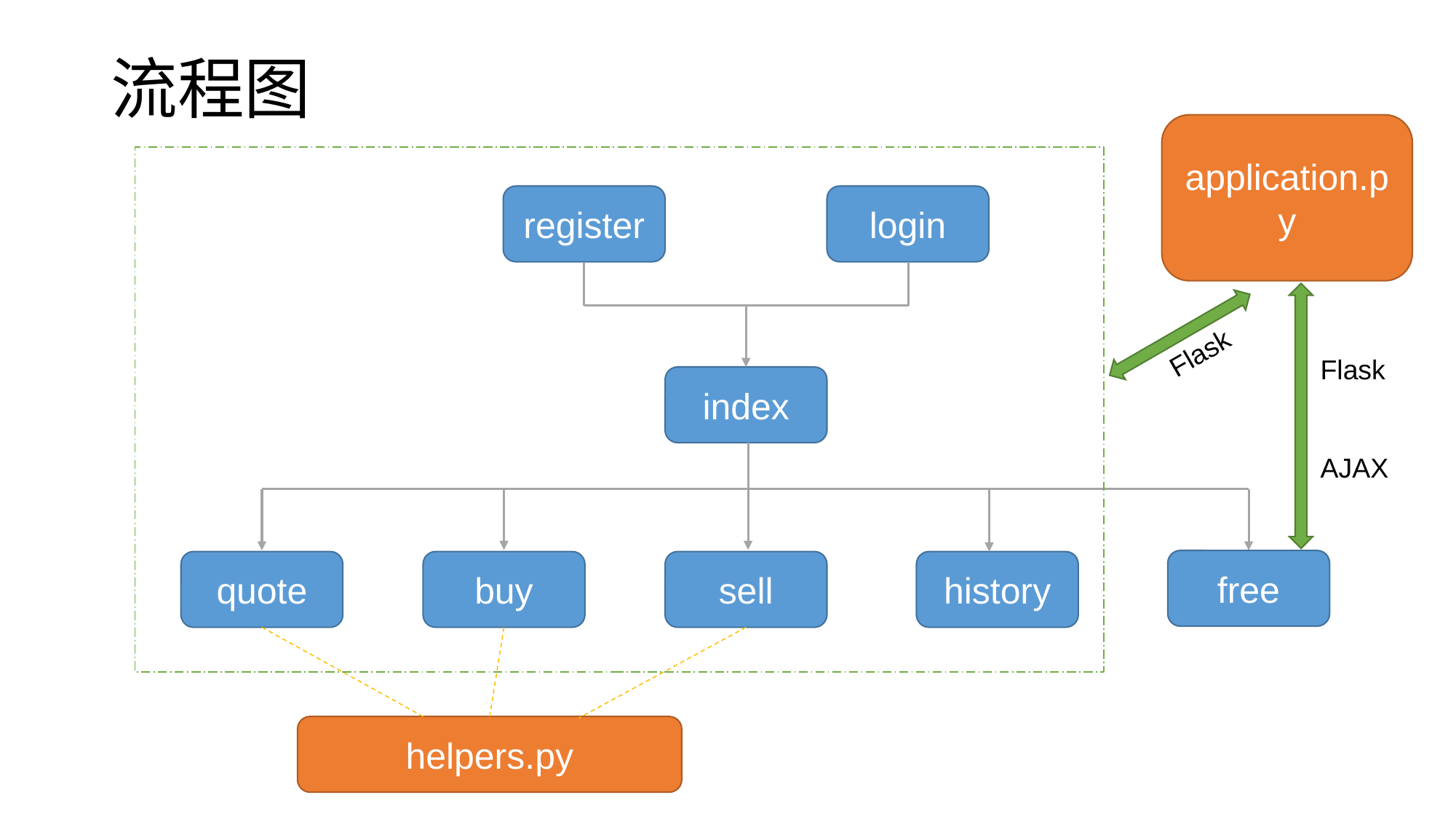

# 流程图
application.py

register
login

Flask
Flask

AJAX
index

free
quote
buy
sell
history
helpers.py